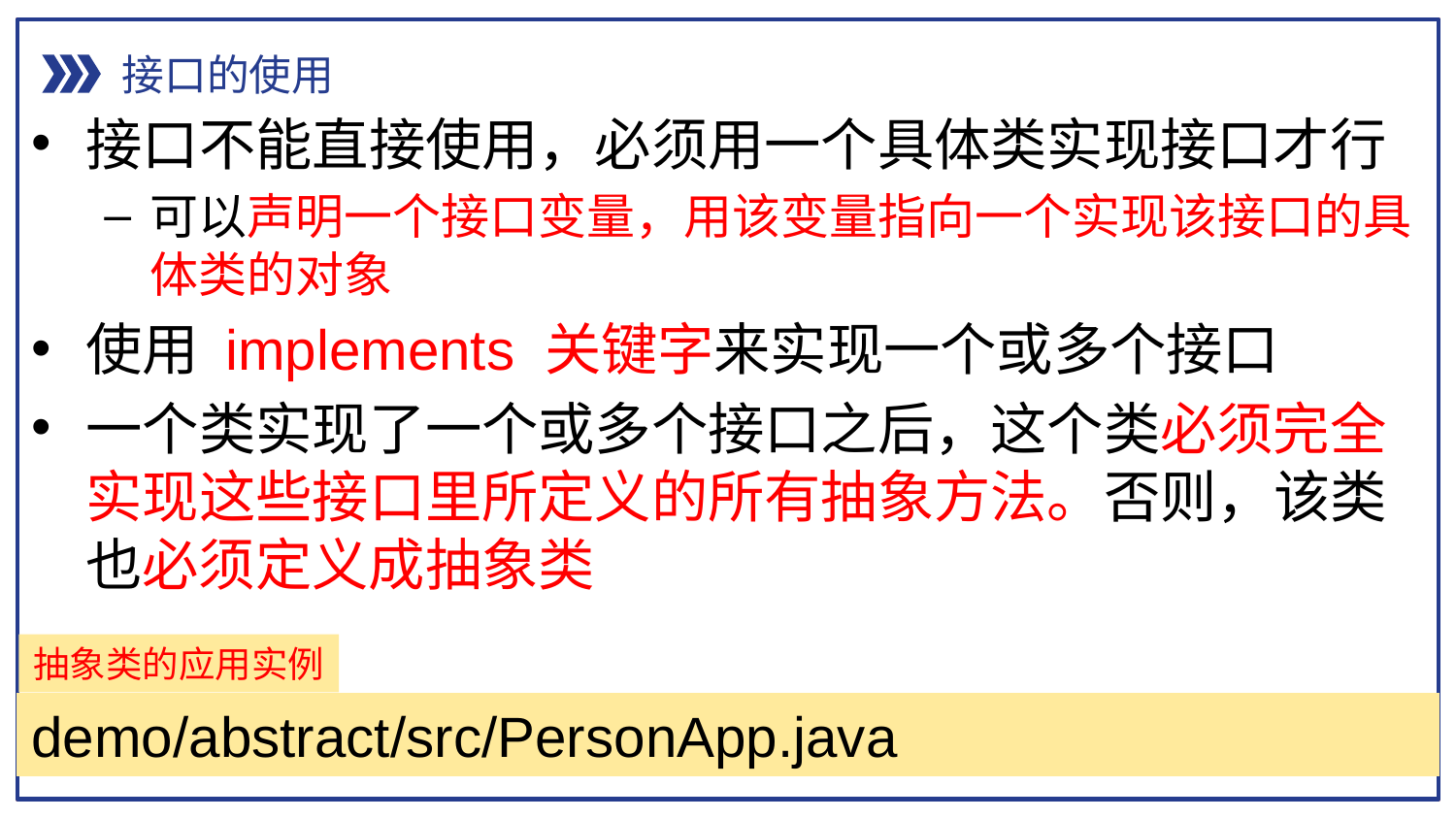

接口的使用

接口不能直接使用，必须用一个具体类实现接口才行
可以声明一个接口变量，用该变量指向一个实现该接口的具体类的对象
使用 implements 关键字来实现一个或多个接口
一个类实现了一个或多个接口之后，这个类必须完全实现这些接口里所定义的所有抽象方法。否则，该类也必须定义成抽象类

抽象类的应用实例
demo/abstract/src/PersonApp.java